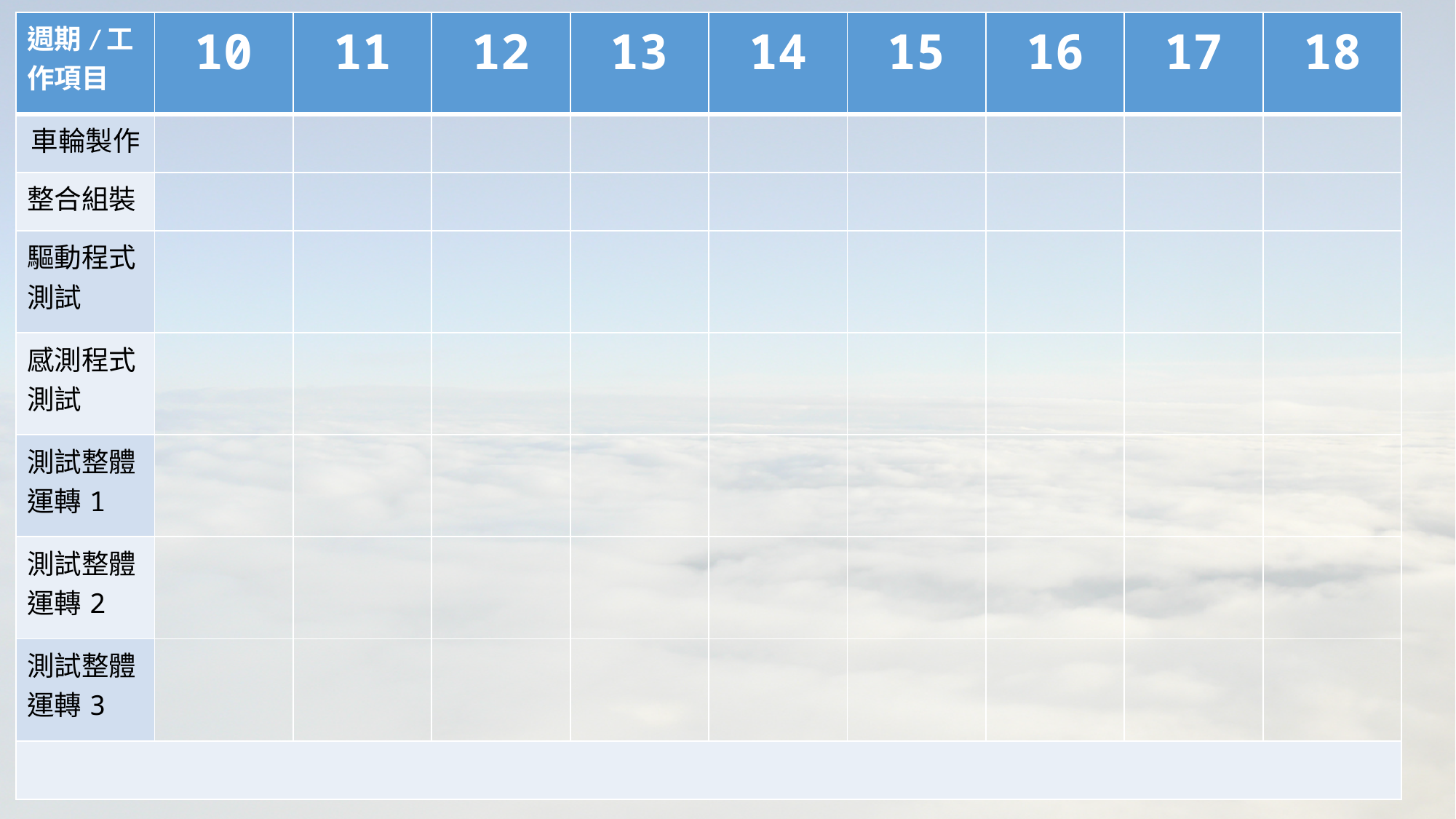

| 週期/工作項目 | 10 | 11 | 12 | 13 | 14 | 15 | 16 | 17 | 18 |
| --- | --- | --- | --- | --- | --- | --- | --- | --- | --- |
| 車輪製作 |  |  |  |  |  |  |  |  |  |
| 整合組裝 |  |  |  |  |  |  |  |  |  |
| 驅動程式測試 |  |  |  |  |  |  |  |  |  |
| 感測程式測試 |  |  |  |  |  |  |  |  |  |
| 測試整體運轉1 |  |  |  |  |  |  |  |  |  |
| 測試整體運轉2 |  |  |  |  |  |  |  |  |  |
| 測試整體運轉3 |  |  |  |  |  |  |  |  |  |
|  |  |  |  |  |  |  |  |  |  |